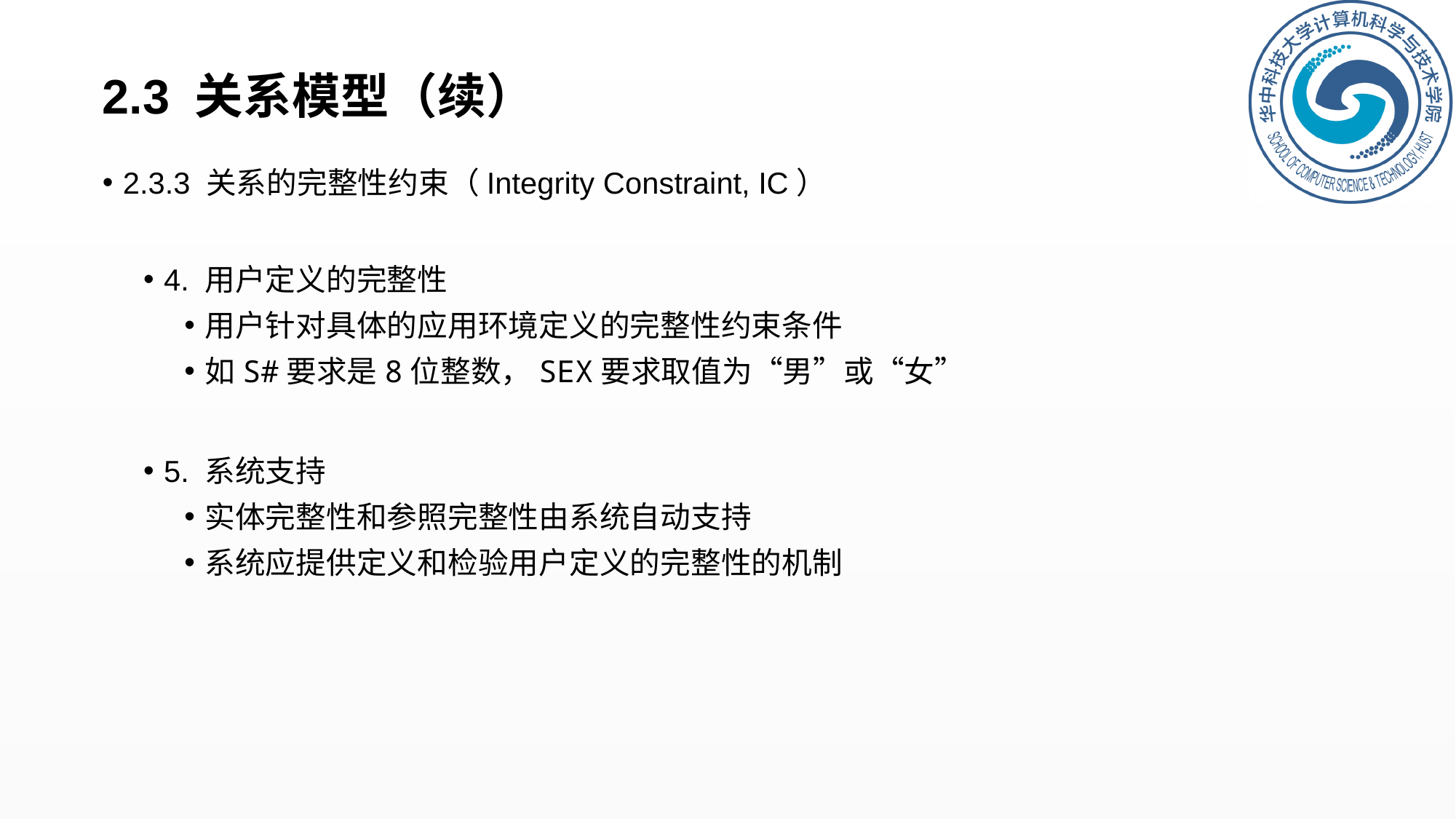

# 2.3 关系模型（续）
2.3.3 关系的完整性约束（Integrity Constraint, IC）

4. 用户定义的完整性
用户针对具体的应用环境定义的完整性约束条件
如S#要求是8位整数，SEX要求取值为“男”或“女”

5. 系统支持
实体完整性和参照完整性由系统自动支持
系统应提供定义和检验用户定义的完整性的机制